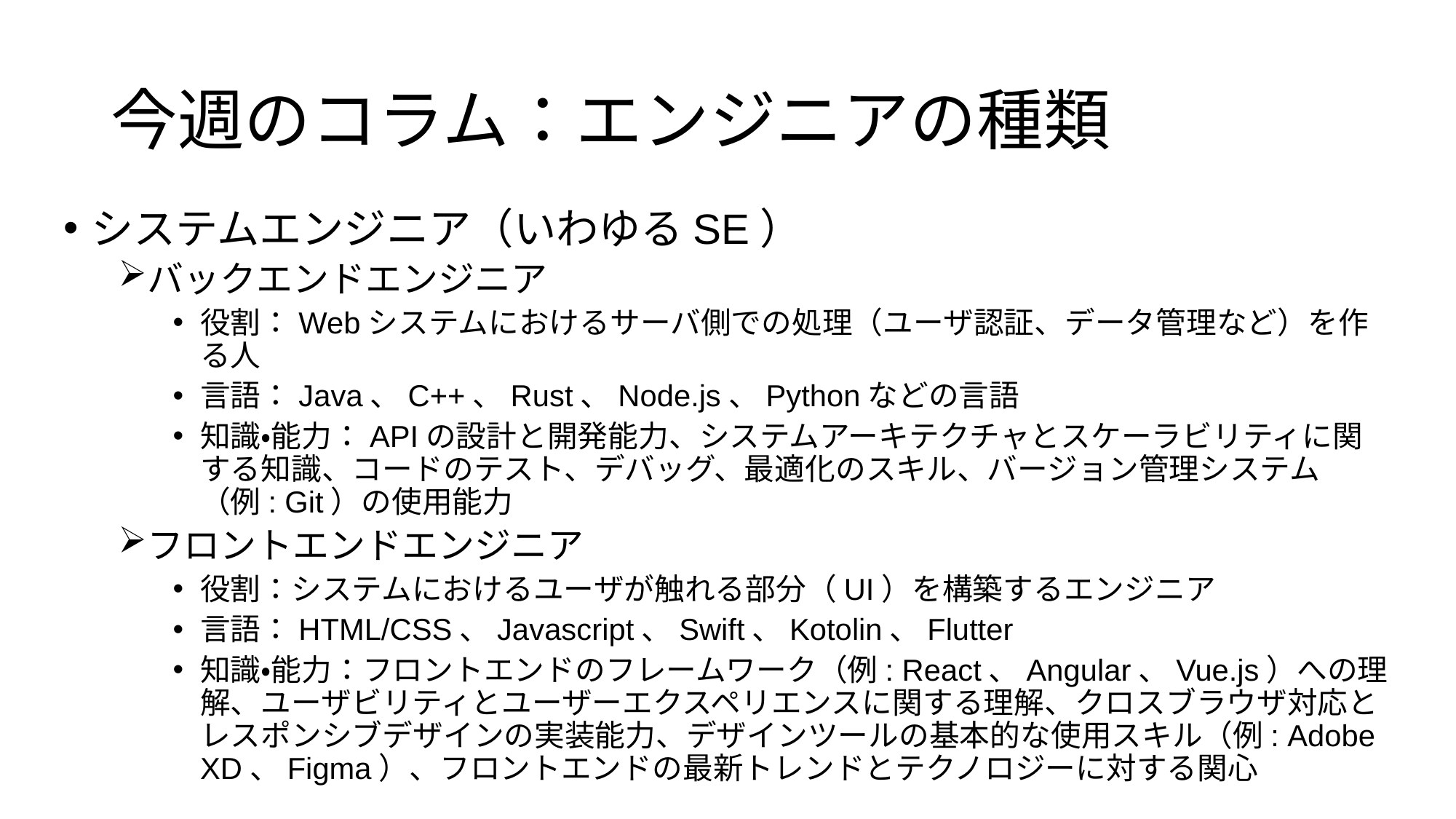

# 今週のコラム：エンジニアの種類
システムエンジニア（いわゆるSE）
バックエンドエンジニア
役割：Webシステムにおけるサーバ側での処理（ユーザ認証、データ管理など）を作る人
言語：Java、C++、Rust、Node.js、Pythonなどの言語
知識・能力：APIの設計と開発能力、システムアーキテクチャとスケーラビリティに関する知識、コードのテスト、デバッグ、最適化のスキル、バージョン管理システム（例: Git）の使用能力
フロントエンドエンジニア
役割：システムにおけるユーザが触れる部分（UI）を構築するエンジニア
言語：HTML/CSS、Javascript、Swift、Kotolin、Flutter
知識・能力：フロントエンドのフレームワーク（例: React、Angular、Vue.js）への理解、ユーザビリティとユーザーエクスペリエンスに関する理解、クロスブラウザ対応とレスポンシブデザインの実装能力、デザインツールの基本的な使用スキル（例: Adobe XD、Figma）、フロントエンドの最新トレンドとテクノロジーに対する関心